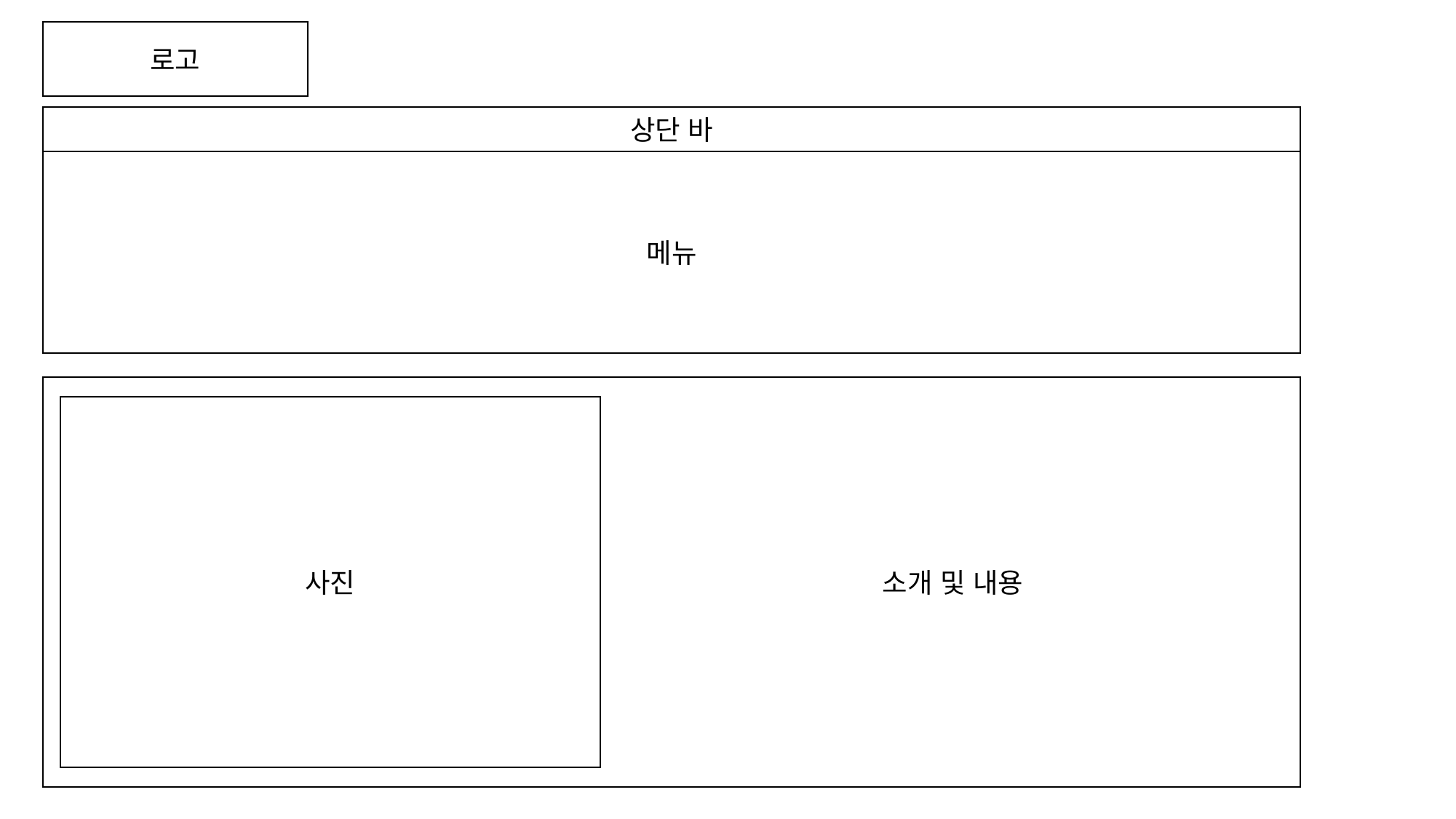

로고
상단 바
메뉴
   소개 및 내용
사진